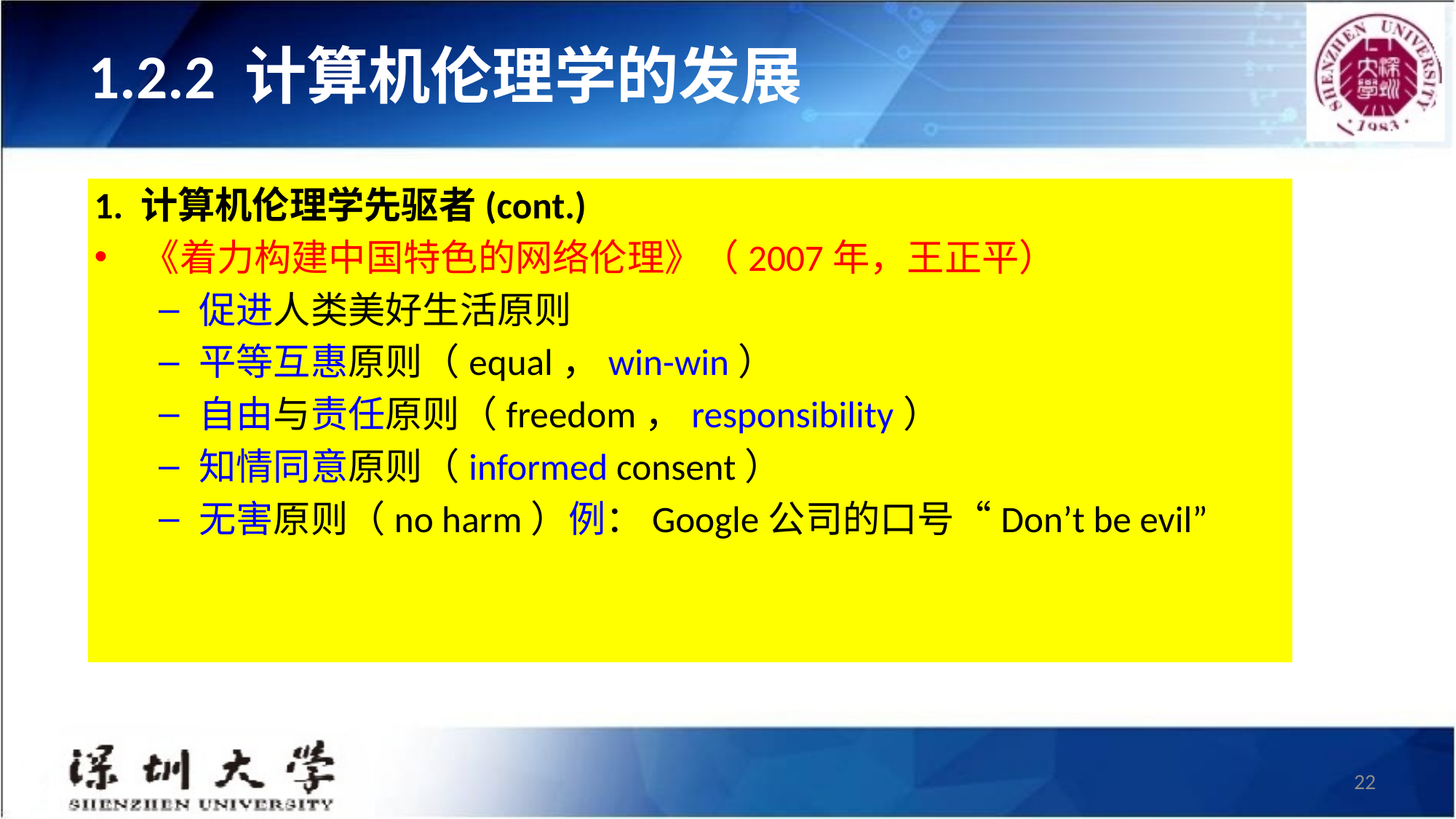

# 1.2.2 计算机伦理学的发展
1. 计算机伦理学先驱者(cont.)
《着力构建中国特色的网络伦理》（2007年，王正平）
促进人类美好生活原则
平等互惠原则（equal，win-win）
自由与责任原则（freedom，responsibility）
知情同意原则（informed consent）
无害原则（no harm）例：Google公司的口号“Don’t be evil”

22